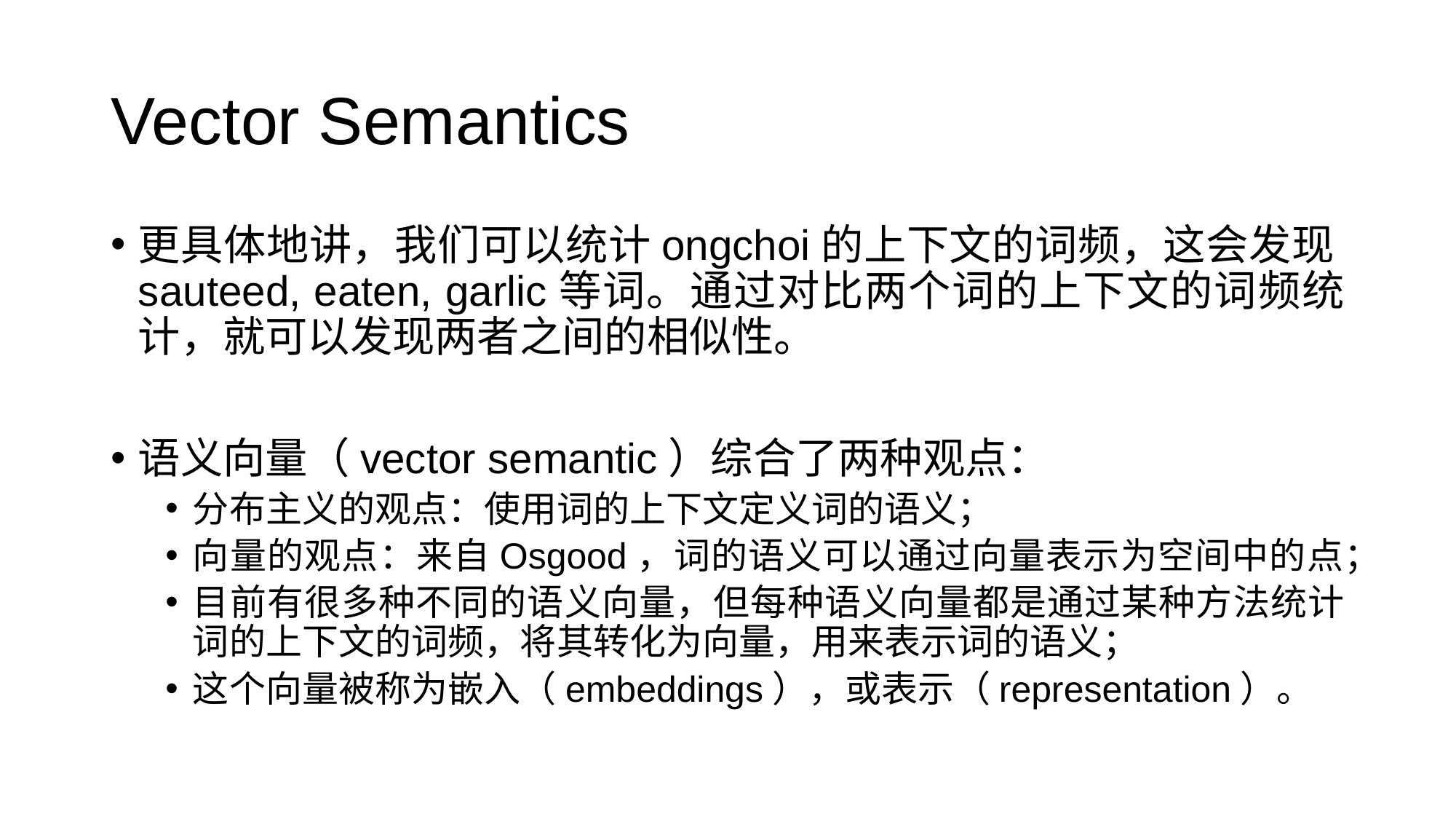

# Vector Semantics
更具体地讲，我们可以统计ongchoi的上下文的词频，这会发现sauteed, eaten, garlic等词。通过对比两个词的上下文的词频统计，就可以发现两者之间的相似性。

语义向量（vector semantic）综合了两种观点：
分布主义的观点：使用词的上下文定义词的语义；
向量的观点：来自Osgood，词的语义可以通过向量表示为空间中的点；
目前有很多种不同的语义向量，但每种语义向量都是通过某种方法统计词的上下文的词频，将其转化为向量，用来表示词的语义；
这个向量被称为嵌入（embeddings），或表示（representation）。